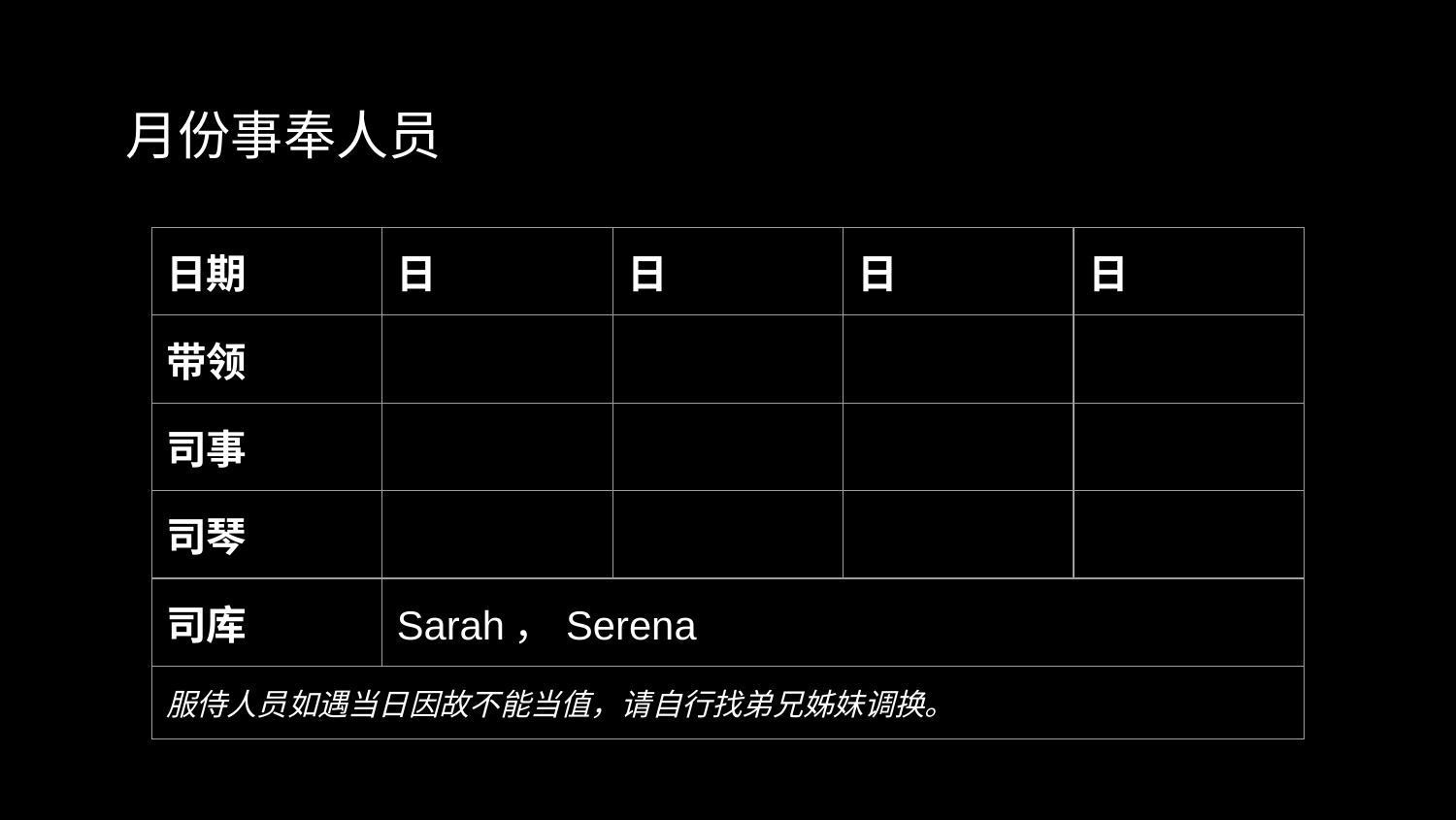

月份事奉人员
| 日期 | 日 | 日 | 日 | 日 |
| --- | --- | --- | --- | --- |
| 带领 |  |  |  |  |
| 司事 |  |  |  |  |
| 司琴 |  |  |  |  |
| 司库 | Sarah，Serena |  |  |  |
| 服侍人员如遇当日因故不能当值，请自行找弟兄姊妹调换。 |  |  |  |  |